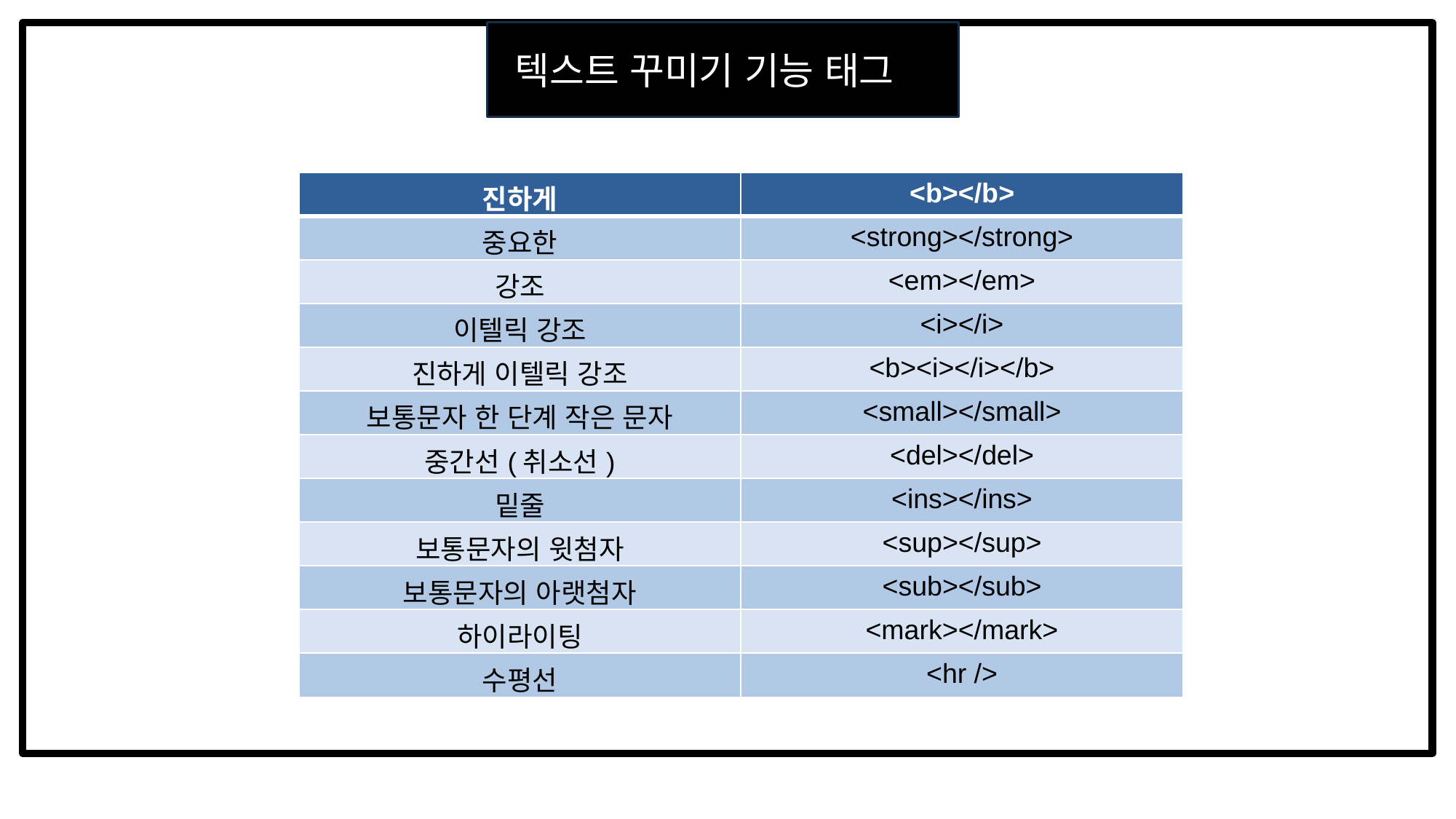

ㅅ

텍스트 꾸미기 기능 태그
| 진하게 | <b></b> |
| --- | --- |
| 중요한 | <strong></strong> |
| 강조 | <em></em> |
| 이텔릭 강조 | <i></i> |
| 진하게 이텔릭 강조 | <b><i></i></b> |
| 보통문자 한 단계 작은 문자 | <small></small> |
| 중간선(취소선) | <del></del> |
| 밑줄 | <ins></ins> |
| 보통문자의 윗첨자 | <sup></sup> |
| 보통문자의 아랫첨자 | <sub></sub> |
| 하이라이팅 | <mark></mark> |
| 수평선 | <hr /> |